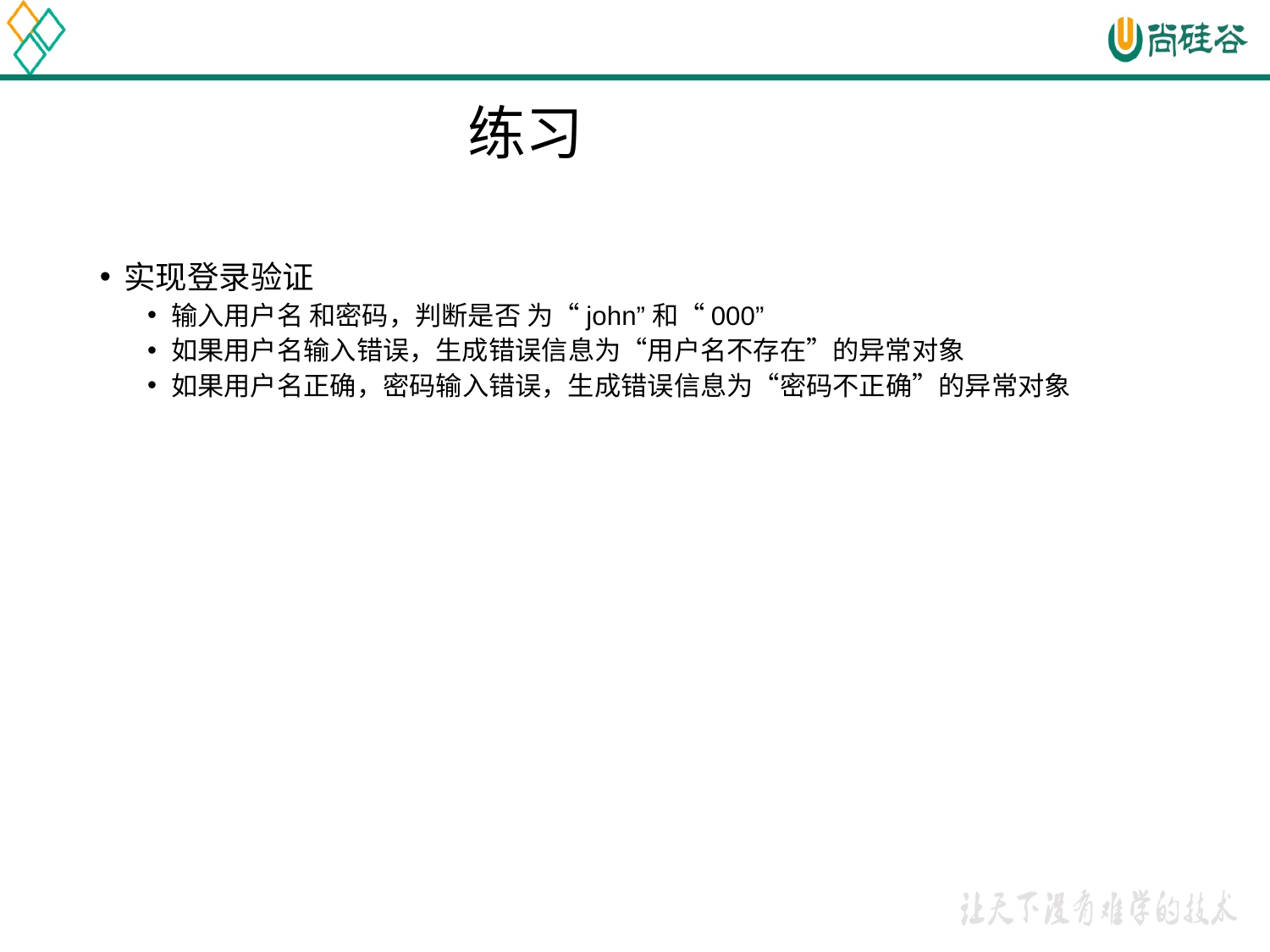

# 练习
实现登录验证
输入用户名 和密码，判断是否 为“john”和“000”
如果用户名输入错误，生成错误信息为“用户名不存在”的异常对象
如果用户名正确，密码输入错误，生成错误信息为“密码不正确”的异常对象